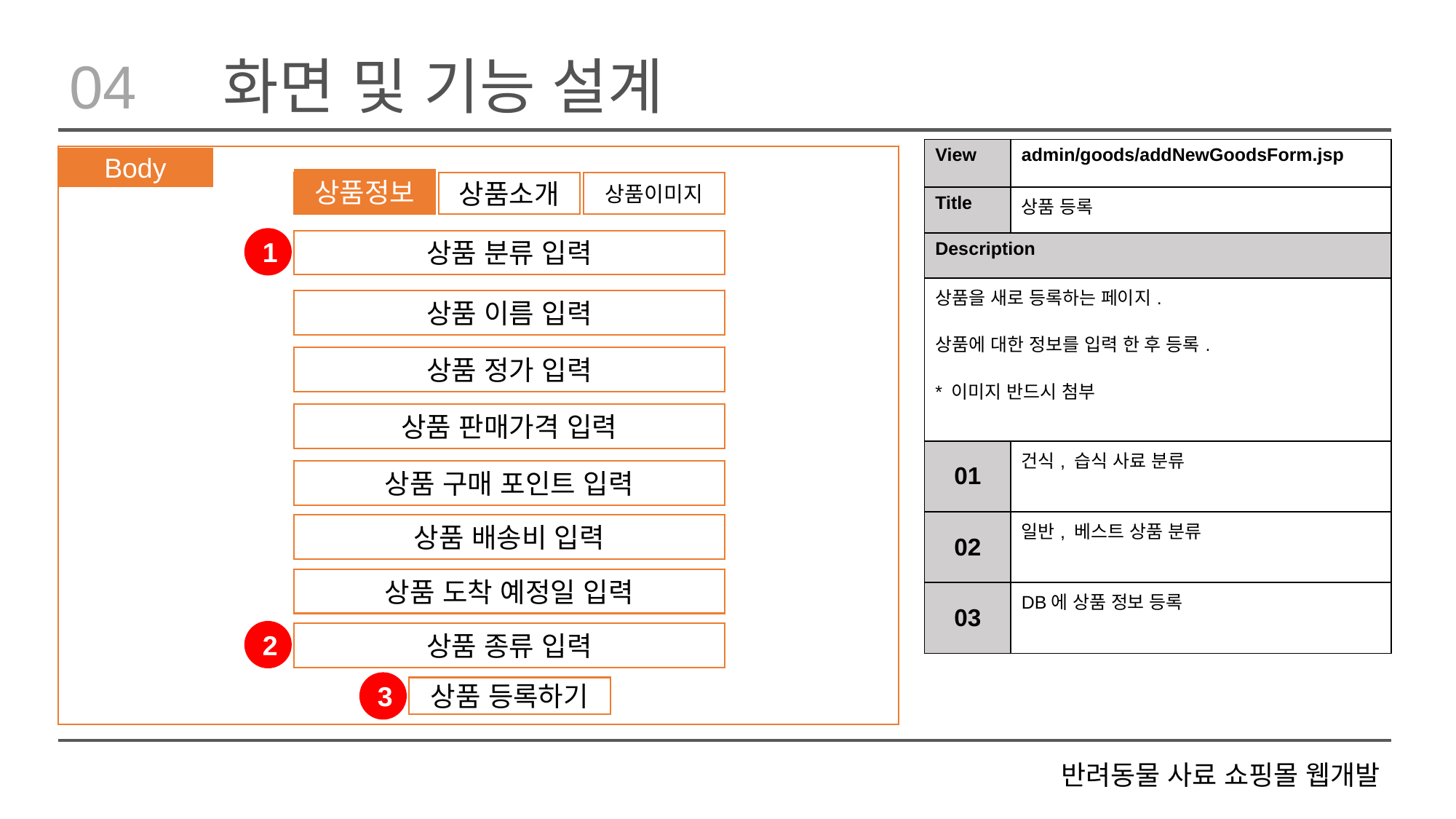

04
화면 및 기능 설계
| View | admin/goods/addNewGoodsForm.jsp |
| --- | --- |
| Title | 상품 등록 |
| Description |  |
| 상품을 새로 등록하는 페이지. 상품에 대한 정보를 입력 한 후 등록. \* 이미지 반드시 첨부 |  |
| 01 | 건식, 습식 사료 분류 |
| 02 | 일반, 베스트 상품 분류 |
| 03 | DB에 상품 정보 등록 |

Body
상품정보
상품정보
상품소개
상품이미지
1
상품 분류 입력
상품 이름 입력
상품 정가 입력
상품 판매가격 입력
상품 구매 포인트 입력
상품 배송비 입력
상품 도착 예정일 입력
2
상품 종류 입력
3
상품 등록하기
반려동물 사료 쇼핑몰 웹개발